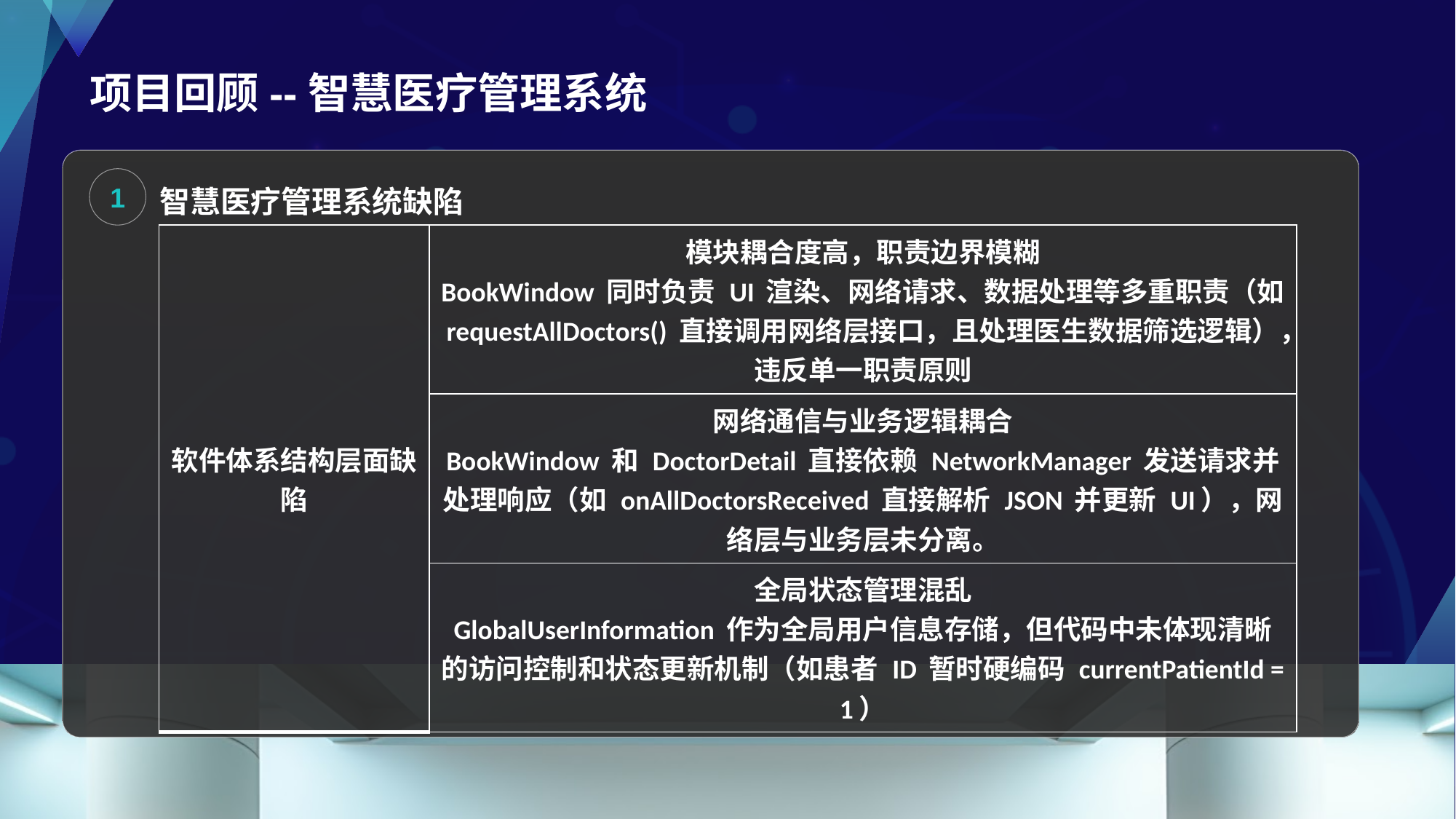

# 项目回顾--智慧医疗管理系统

1
智慧医疗管理系统缺陷

| 软件体系结构层面缺陷 | 模块耦合度高，职责边界模糊 BookWindow 同时负责 UI 渲染、网络请求、数据处理等多重职责（如 requestAllDoctors() 直接调用网络层接口，且处理医生数据筛选逻辑），违反单一职责原则 |
| --- | --- |
|  | 网络通信与业务逻辑耦合 BookWindow 和 DoctorDetail 直接依赖 NetworkManager 发送请求并处理响应（如 onAllDoctorsReceived 直接解析 JSON 并更新 UI），网络层与业务层未分离。 |
|  | 全局状态管理混乱 GlobalUserInformation 作为全局用户信息存储，但代码中未体现清晰的访问控制和状态更新机制（如患者 ID 暂时硬编码 currentPatientId = 1） |